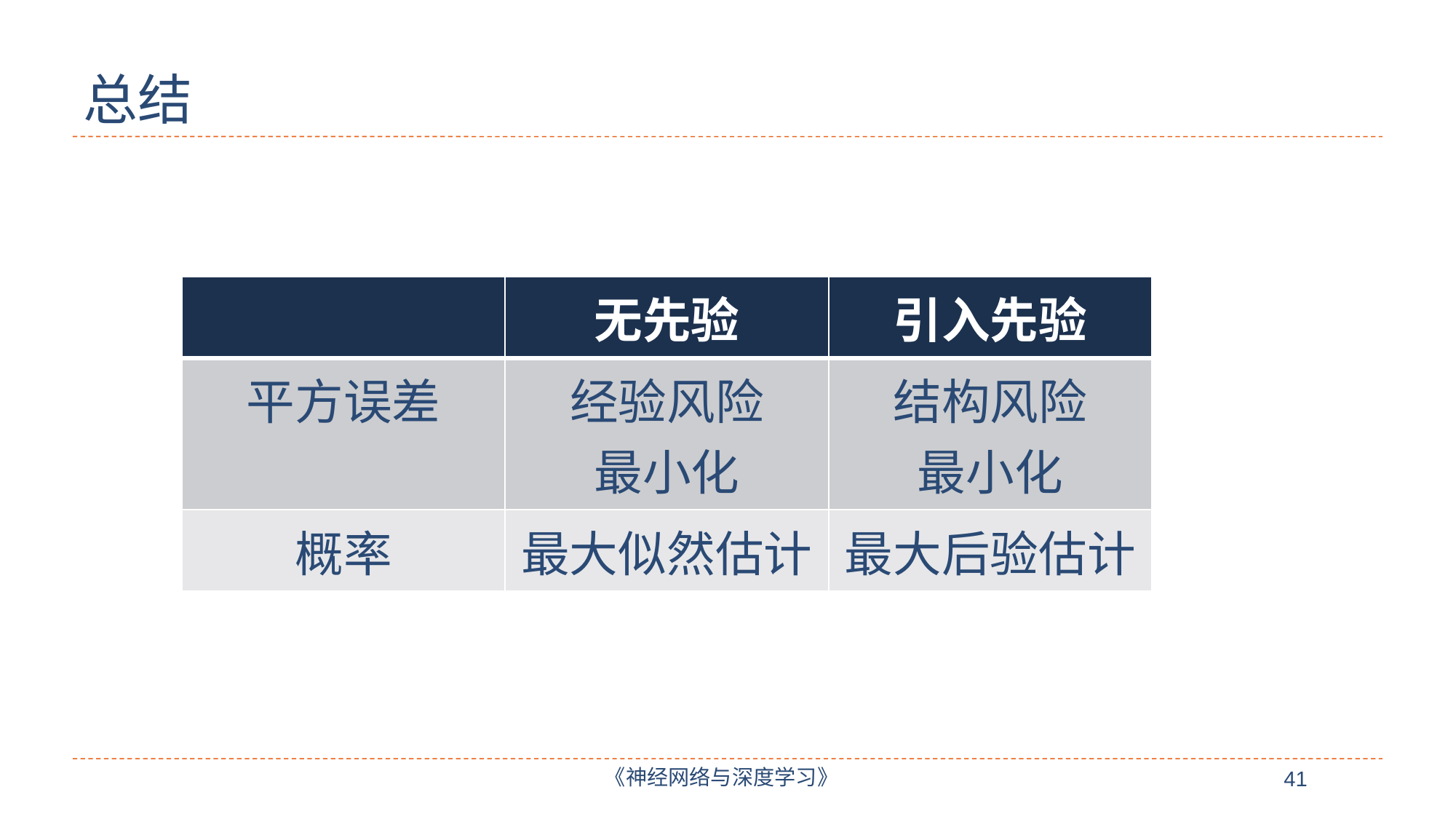

# 总结
|  | 无先验 | 引入先验 |
| --- | --- | --- |
| 平方误差 | 经验风险 最小化 | 结构风险 最小化 |
| 概率 | 最大似然估计 | 最大后验估计 |